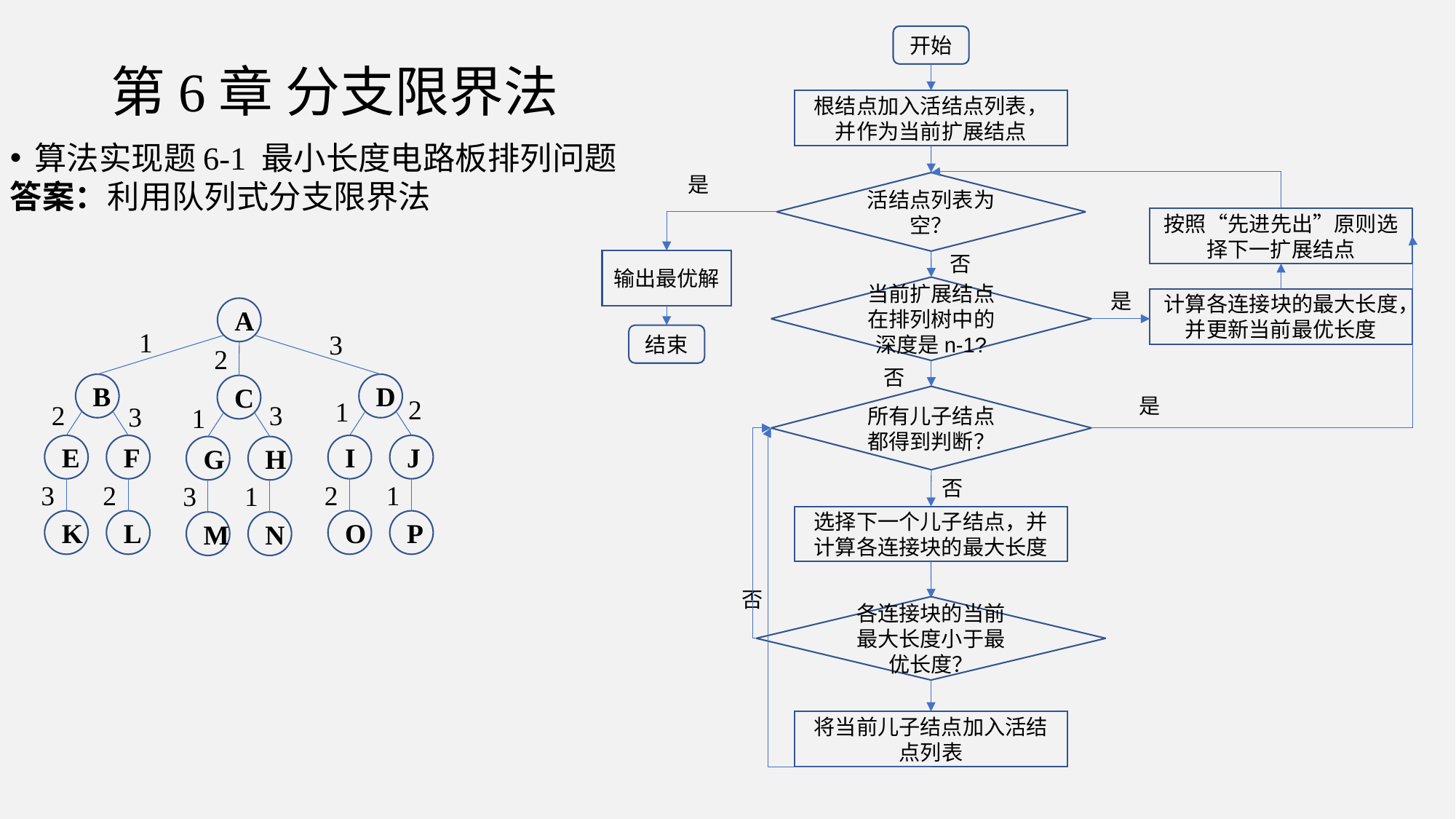

开始
根结点加入活结点列表，并作为当前扩展结点
是
活结点列表为空？
按照“先进先出”原则选择下一扩展结点
否
输出最优解
当前扩展结点在排列树中的深度是n-1?
是
计算各连接块的最大长度，并更新当前最优长度
结束
否
所有儿子结点都得到判断？
是
否
选择下一个儿子结点，并计算各连接块的最大长度
否
各连接块的当前最大长度小于最优长度？
将当前儿子结点加入活结点列表
# 第6章 分支限界法
算法实现题6-1 最小长度电路板排列问题
答案：利用队列式分支限界法

A
1
3
2
B
D
C
2
1
2
3
3
1
E
F
I
J
G
H
3
2
2
1
3
1
K
L
O
P
M
N